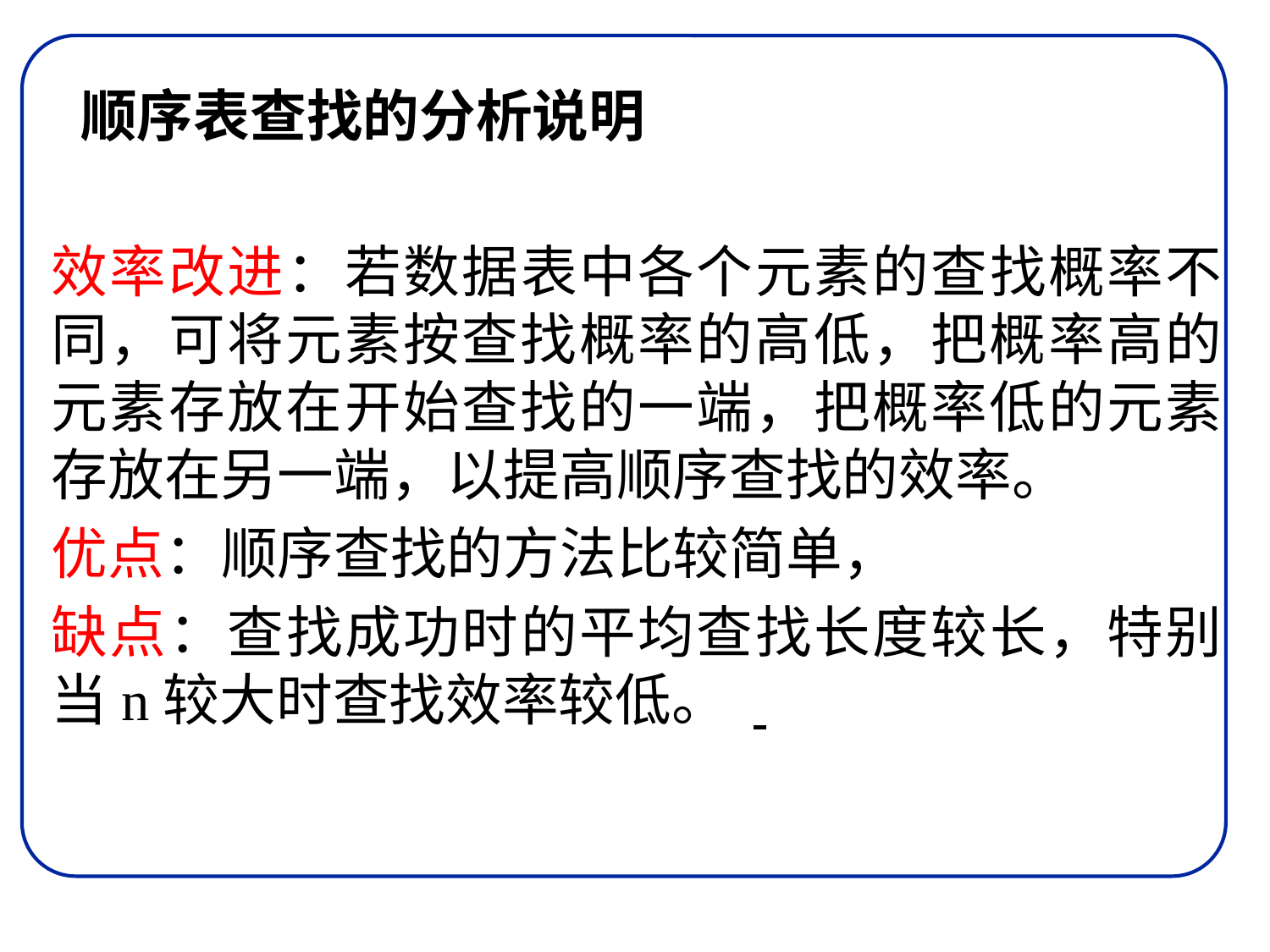

顺序表查找的分析说明
效率改进：若数据表中各个元素的查找概率不同，可将元素按查找概率的高低，把概率高的元素存放在开始查找的一端，把概率低的元素存放在另一端，以提高顺序查找的效率。
优点：顺序查找的方法比较简单，
缺点：查找成功时的平均查找长度较长，特别当n较大时查找效率较低。